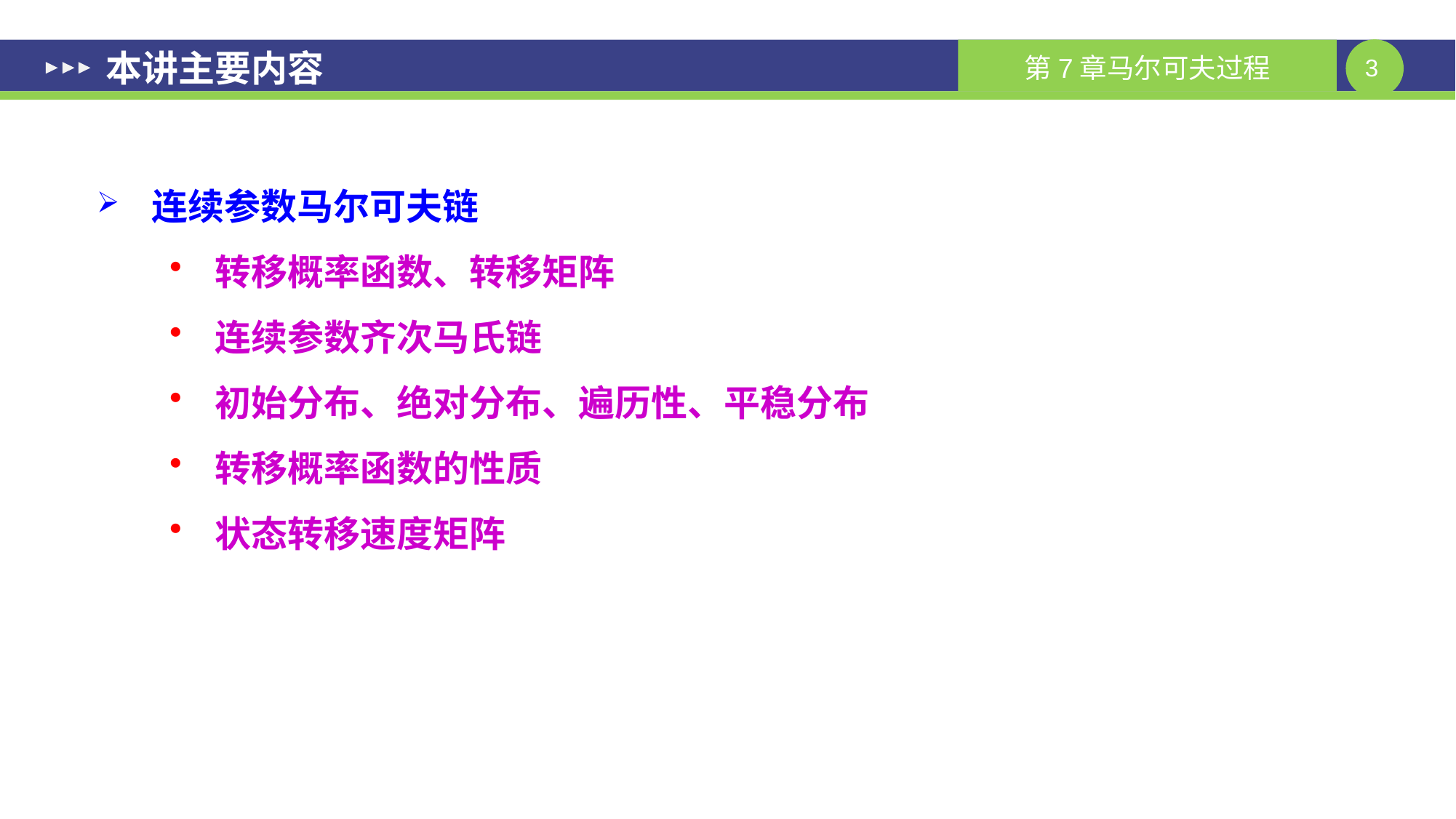

# 本讲主要内容
连续参数马尔可夫链
转移概率函数、转移矩阵
连续参数齐次马氏链
初始分布、绝对分布、遍历性、平稳分布
转移概率函数的性质
状态转移速度矩阵